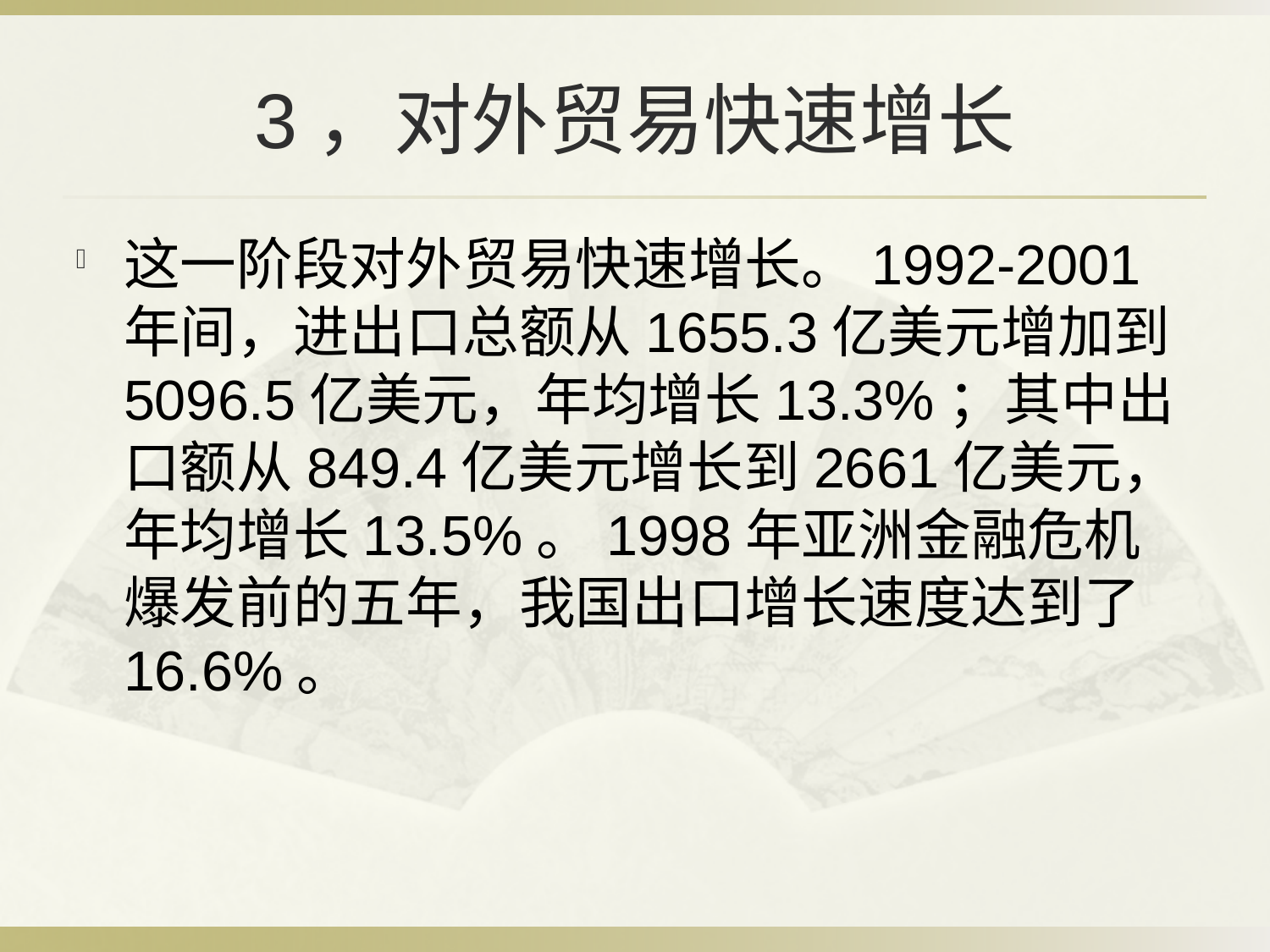

# 3，对外贸易快速增长
这一阶段对外贸易快速增长。1992-2001年间，进出口总额从1655.3亿美元增加到5096.5亿美元，年均增长13.3%；其中出口额从849.4亿美元增长到2661亿美元，年均增长13.5%。1998年亚洲金融危机爆发前的五年，我国出口增长速度达到了16.6%。